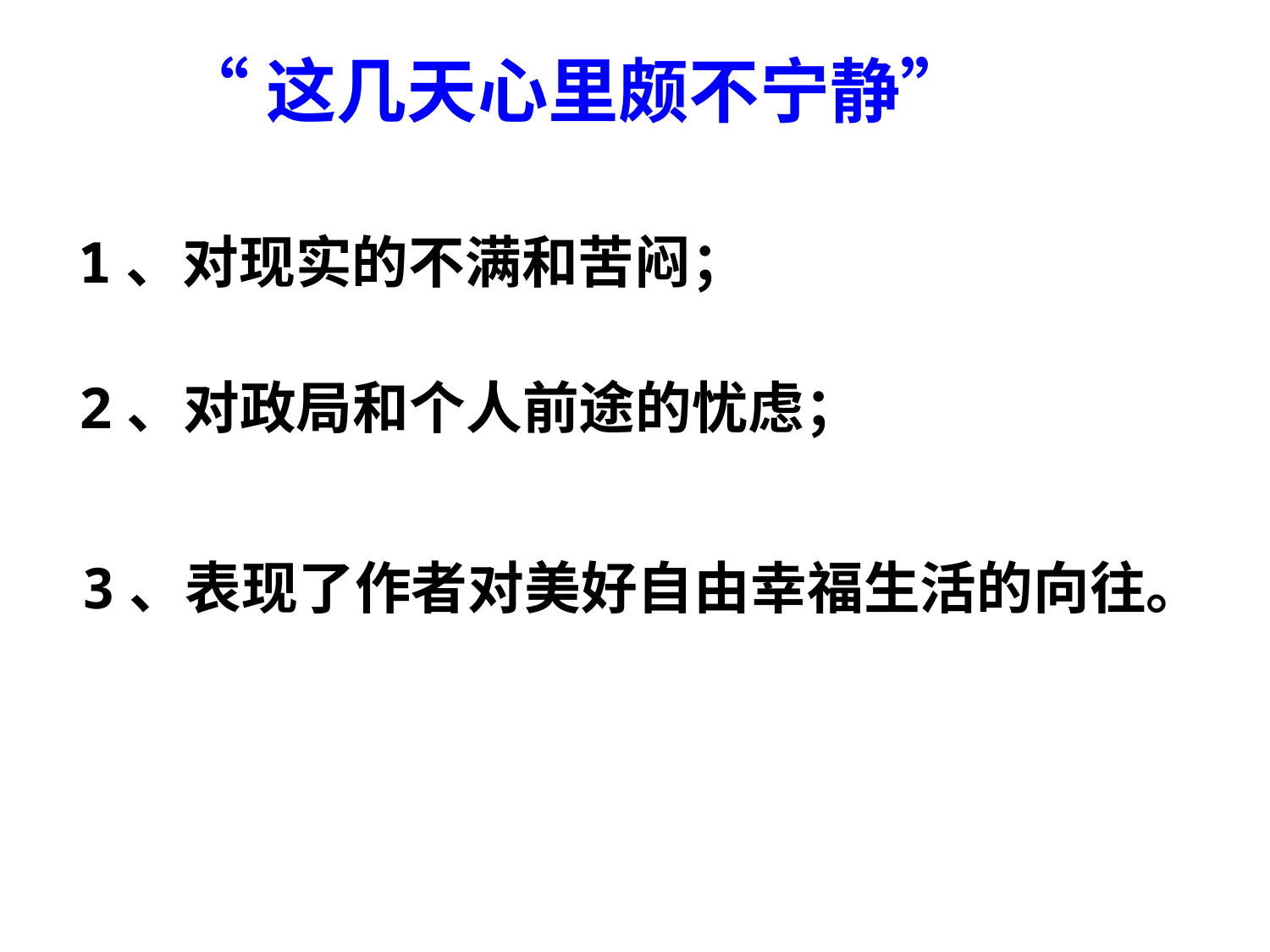

# “这几天心里颇不宁静”
1、对现实的不满和苦闷；
2、对政局和个人前途的忧虑；
3、表现了作者对美好自由幸福生活的向往。